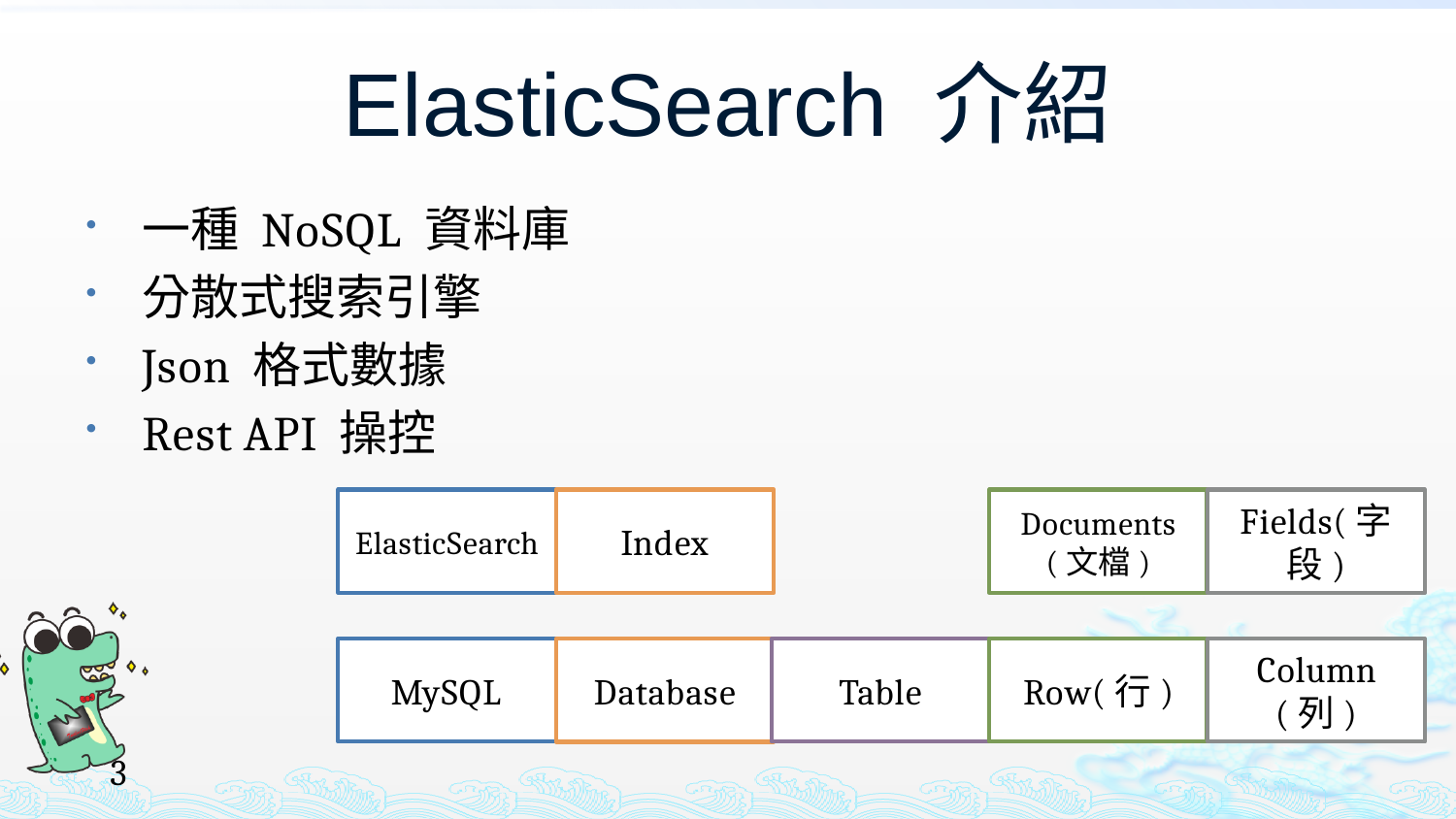

# ElasticSearch 介紹
一種 NoSQL 資料庫
分散式搜索引擎
Json 格式數據
Rest API 操控

ElasticSearch
Index
Documents
(文檔)
Fields(字段)
MySQL
Table
Row(行)
Column(列)
Database
3